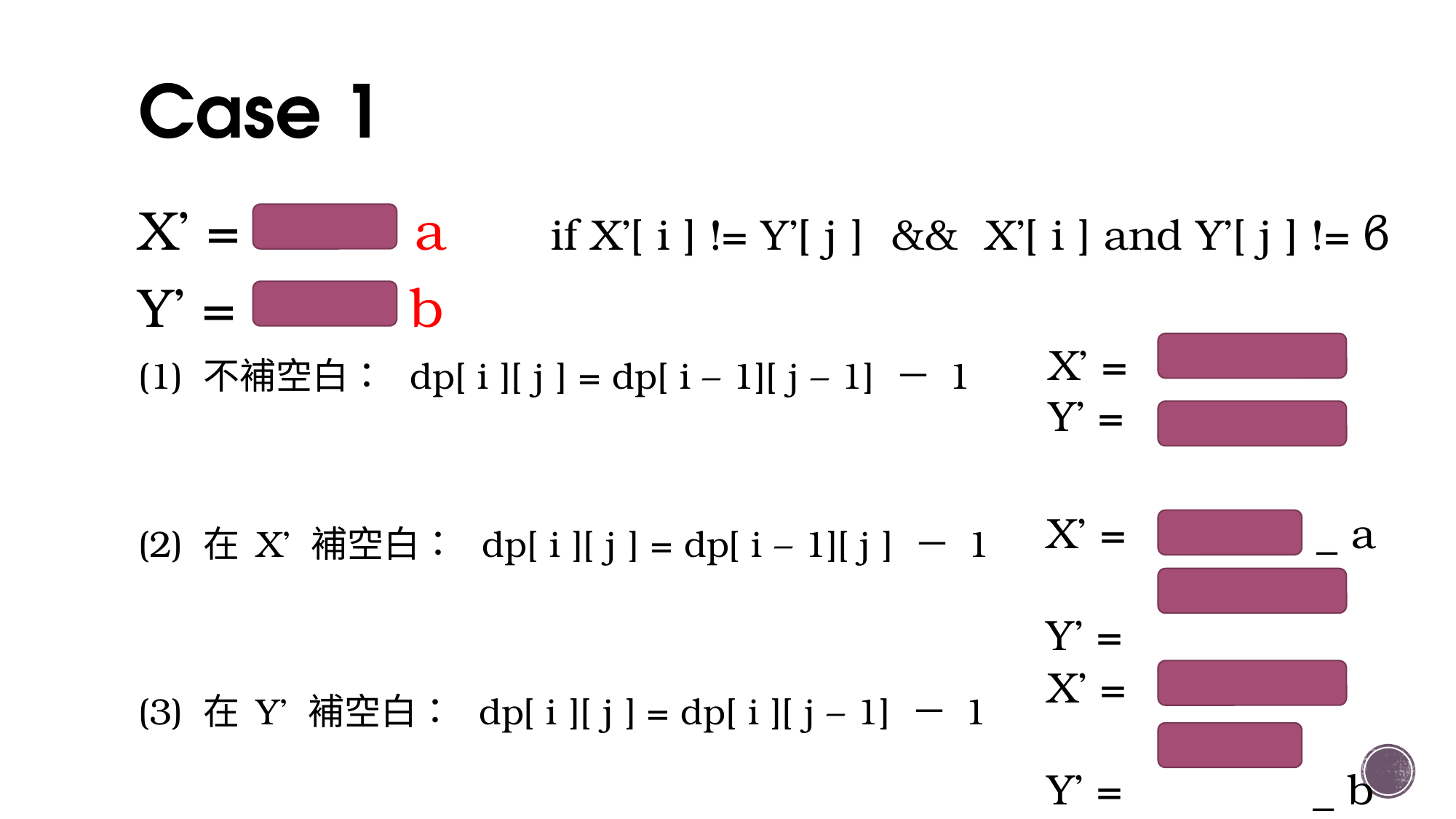

# Case 1
X’ =          a      if X’[ i ] != Y’[ j ]  &&  X’[ i ] and Y’[ j ] != β
Y’ =          b
(1) 不補空白：  dp[ i ][ j ] = dp[ i – 1][ j – 1] － 1

(2) 在 X’ 補空白：  dp[ i ][ j ] = dp[ i – 1][ j ] － 1

(3) 在 Y’ 補空白：  dp[ i ][ j ] = dp[ i ][ j – 1] － 1

X’ =
Y’ =

X’ =              _ a
Y’ =

X’ =              a
Y’ =              _ b